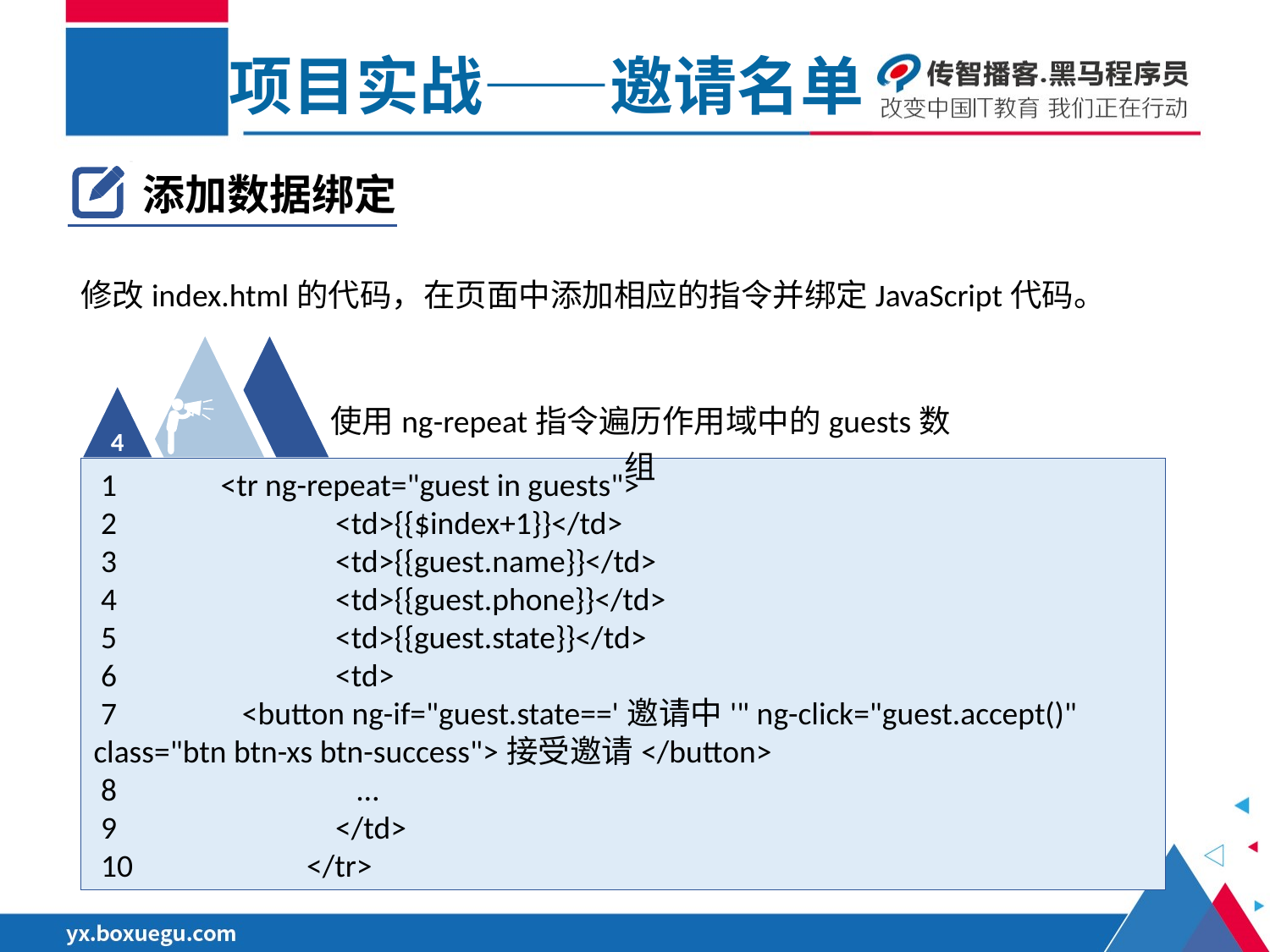

项目实战——邀请名单
添加数据绑定

修改index.html的代码，在页面中添加相应的指令并绑定JavaScript代码。

4
使用ng-repeat指令遍历作用域中的guests数组

 1	<tr ng-repeat="guest in guests">
 2	                <td>{{$index+1}}</td>
 3	                <td>{{guest.name}}</td>
 4	                <td>{{guest.phone}}</td>
 5	                <td>{{guest.state}}</td>
 6	                <td>
 7	   <button ng-if="guest.state=='邀请中'" ng-click="guest.accept()"
class="btn btn-xs btn-success">接受邀请</button>
 8	                   …
 9	                </td>
 10	            </tr>